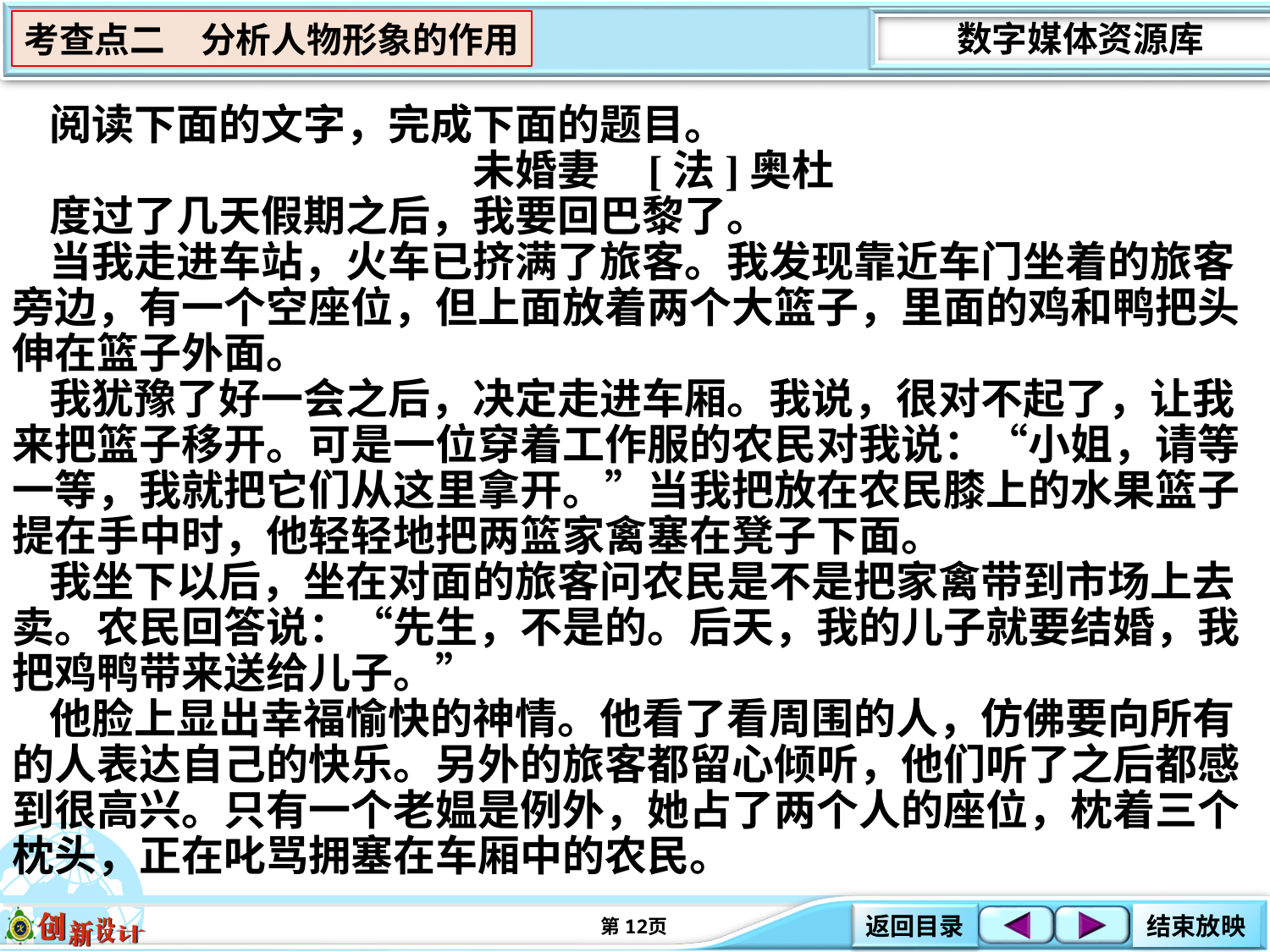

考查点二　分析人物形象的作用
阅读下面的文字，完成下面的题目。
未婚妻    [法]奥杜
度过了几天假期之后，我要回巴黎了。
当我走进车站，火车已挤满了旅客。我发现靠近车门坐着的旅客旁边，有一个空座位，但上面放着两个大篮子，里面的鸡和鸭把头伸在篮子外面。
我犹豫了好一会之后，决定走进车厢。我说，很对不起了，让我来把篮子移开。可是一位穿着工作服的农民对我说：“小姐，请等一等，我就把它们从这里拿开。”当我把放在农民膝上的水果篮子提在手中时，他轻轻地把两篮家禽塞在凳子下面。
我坐下以后，坐在对面的旅客问农民是不是把家禽带到市场上去卖。农民回答说：“先生，不是的。后天，我的儿子就要结婚，我把鸡鸭带来送给儿子。”
他脸上显出幸福愉快的神情。他看了看周围的人，仿佛要向所有的人表达自己的快乐。另外的旅客都留心倾听，他们听了之后都感到很高兴。只有一个老媪是例外，她占了两个人的座位，枕着三个枕头，正在叱骂拥塞在车厢中的农民。